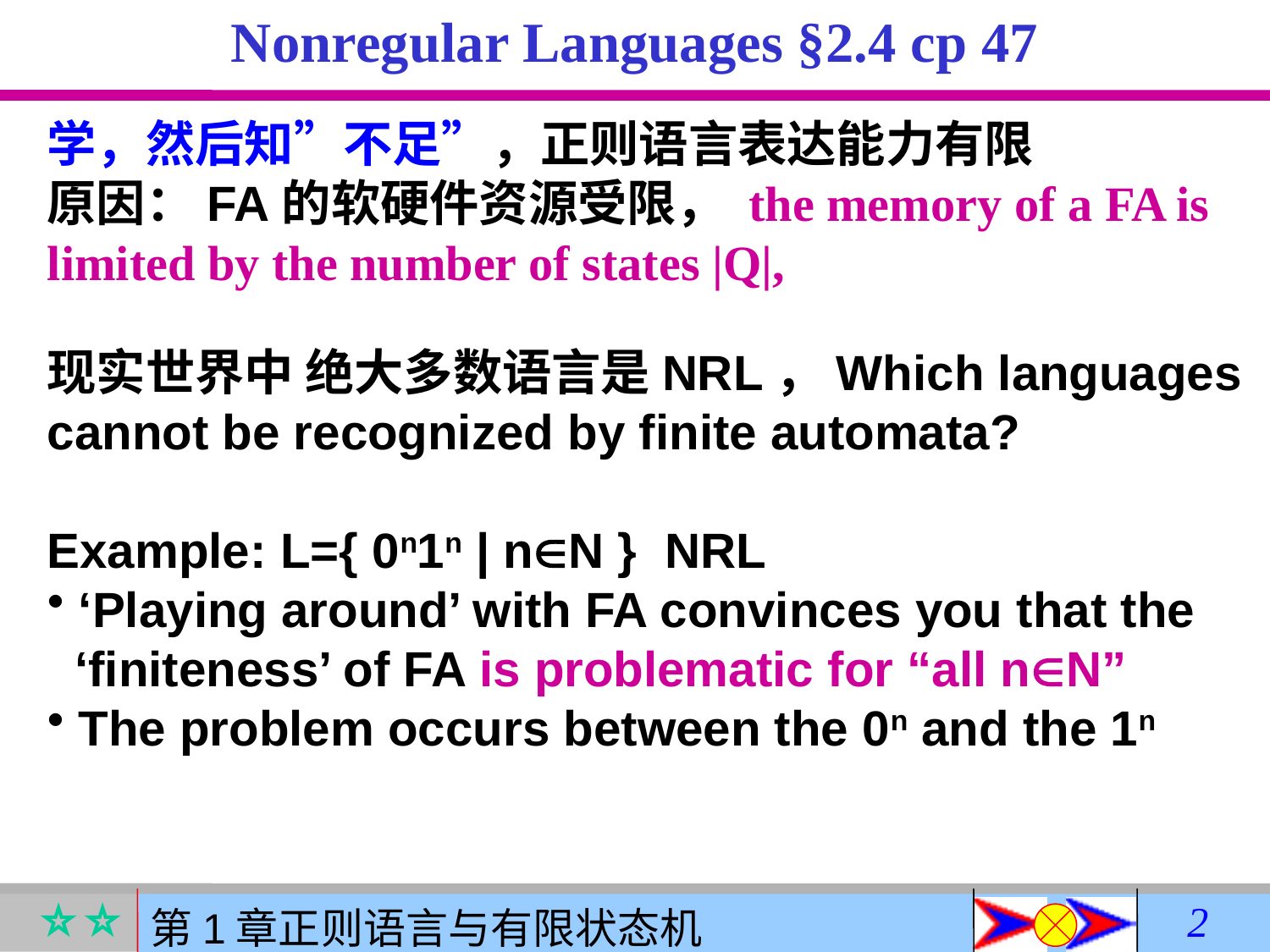

# Nonregular Languages §2.4 cp 47
学，然后知”不足”，正则语言表达能力有限
原因：FA的软硬件资源受限， the memory of a FA is limited by the number of states |Q|,

现实世界中 绝大多数语言是NRL，Which languages cannot be recognized by finite automata?

Example: L={ 0n1n | n∈N }  NRL
 ‘Playing around’ with FA convinces you that the
  ‘finiteness’ of FA is problematic for “all n∈N”
 The problem occurs between the 0n and the 1n